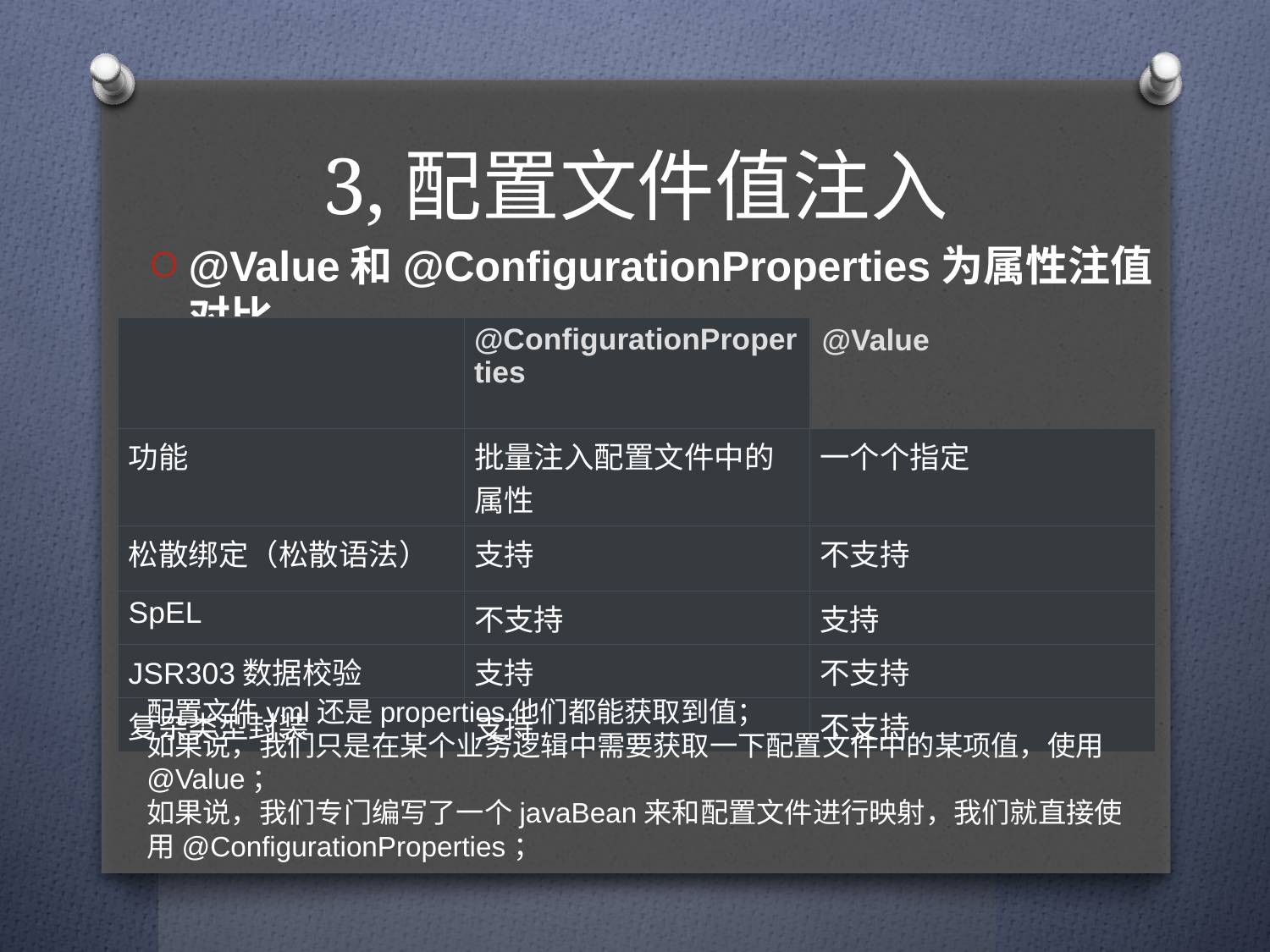

# 3,配置文件值注入
@Value和@ConfigurationProperties为属性注值对比
|  | @ConfigurationProperties | @Value |
| --- | --- | --- |
| 功能 | 批量注入配置文件中的属性 | 一个个指定 |
| 松散绑定（松散语法） | 支持 | 不支持 |
| SpEL | 不支持 | 支持 |
| JSR303数据校验 | 支持 | 不支持 |
| 复杂类型封装 | 支持 | 不支持 |
配置文件yml还是properties他们都能获取到值；
如果说，我们只是在某个业务逻辑中需要获取一下配置文件中的某项值，使用@Value；
如果说，我们专门编写了一个javaBean来和配置文件进行映射，我们就直接使用@ConfigurationProperties；